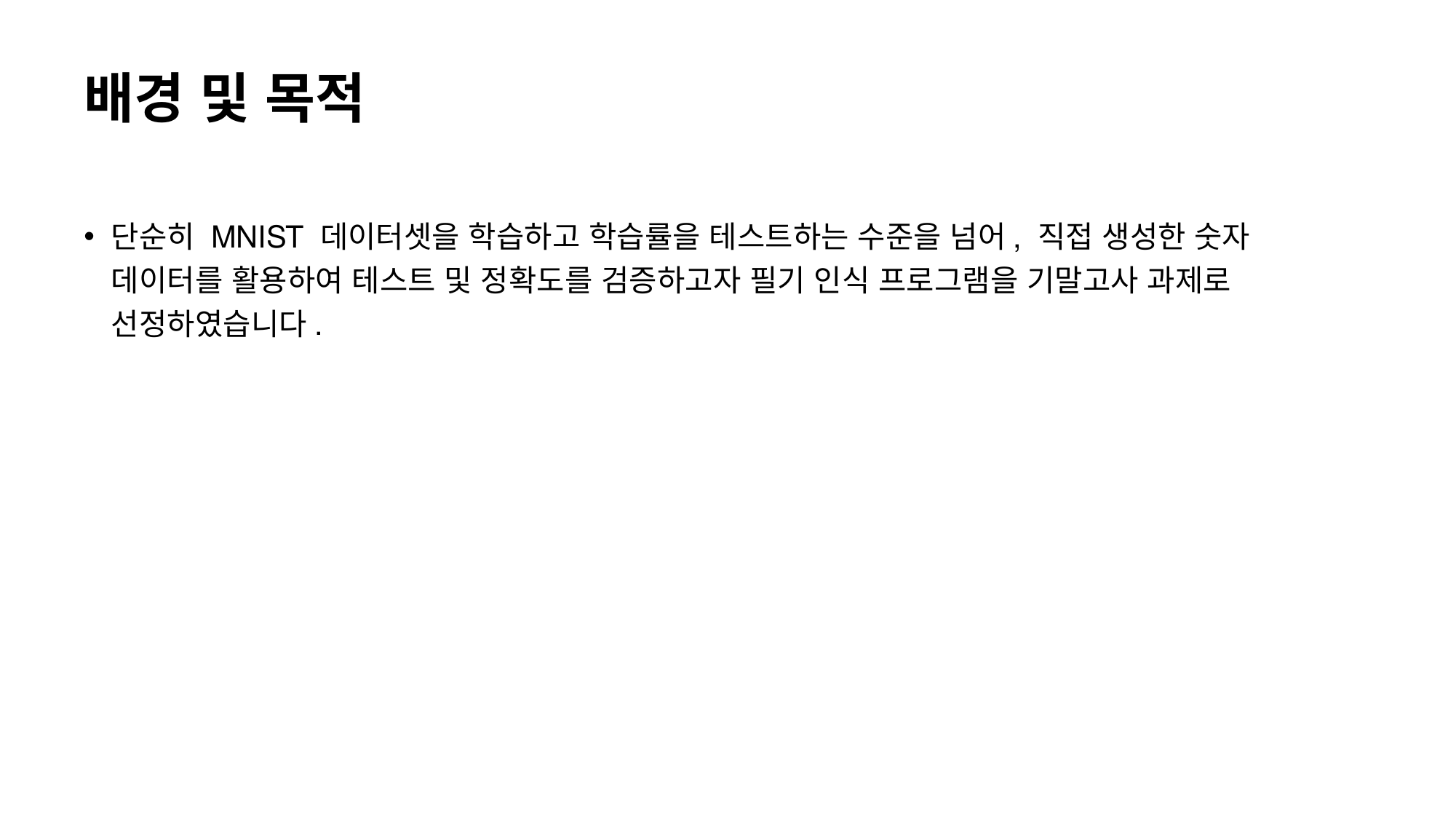

# 배경 및 목적
단순히 MNIST 데이터셋을 학습하고 학습률을 테스트하는 수준을 넘어, 직접 생성한 숫자 데이터를 활용하여 테스트 및 정확도를 검증하고자 필기 인식 프로그램을 기말고사 과제로 선정하였습니다.